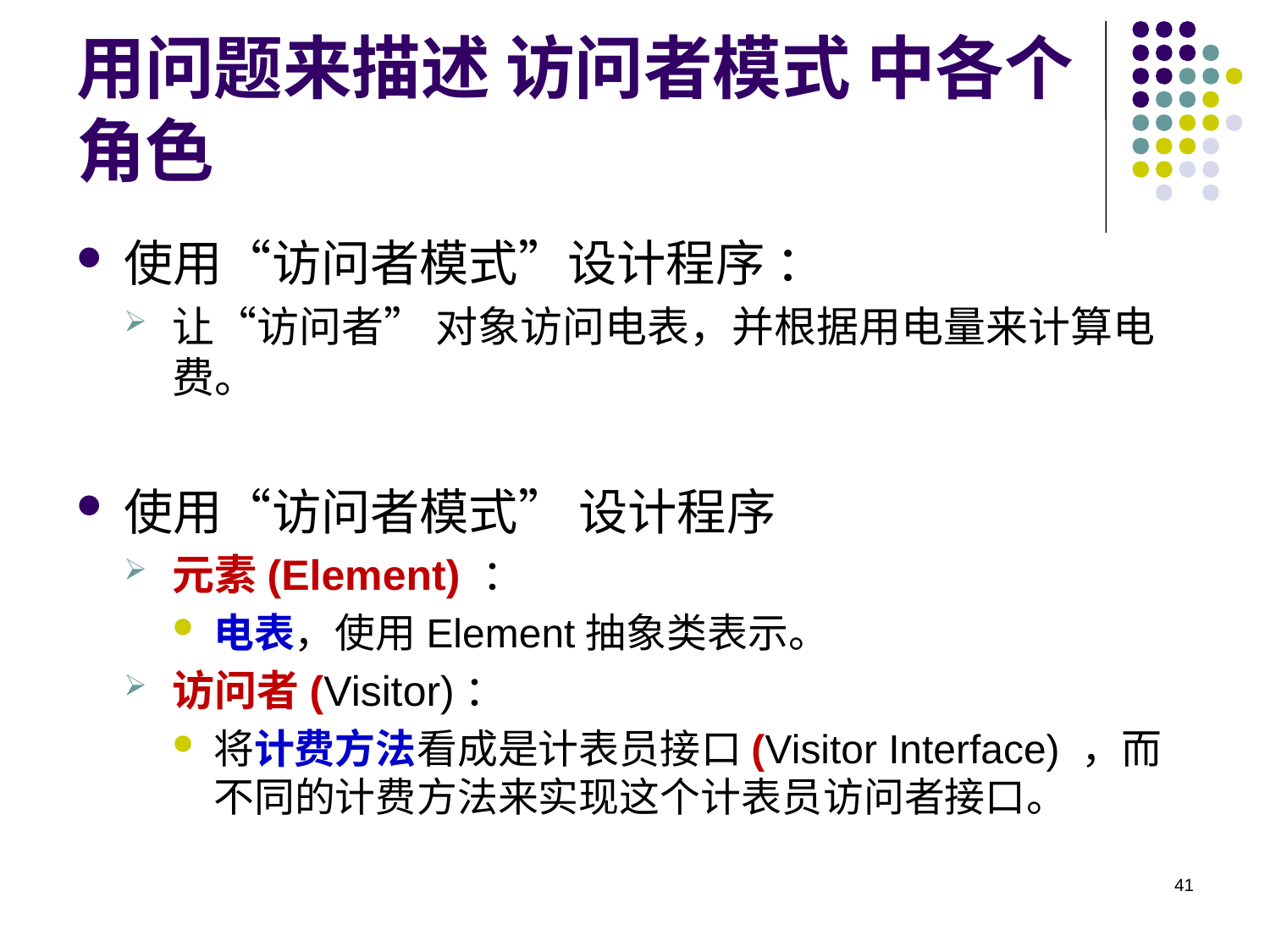

# 用问题来描述 访问者模式 中各个角色
使用“访问者模式”设计程序 ：
让“访问者” 对象访问电表，并根据用电量来计算电费。

使用“访问者模式” 设计程序
元素(Element) ：
电表，使用Element抽象类表示。
访问者(Visitor)：
将计费方法看成是计表员接口(Visitor Interface) ，而不同的计费方法来实现这个计表员访问者接口。

41